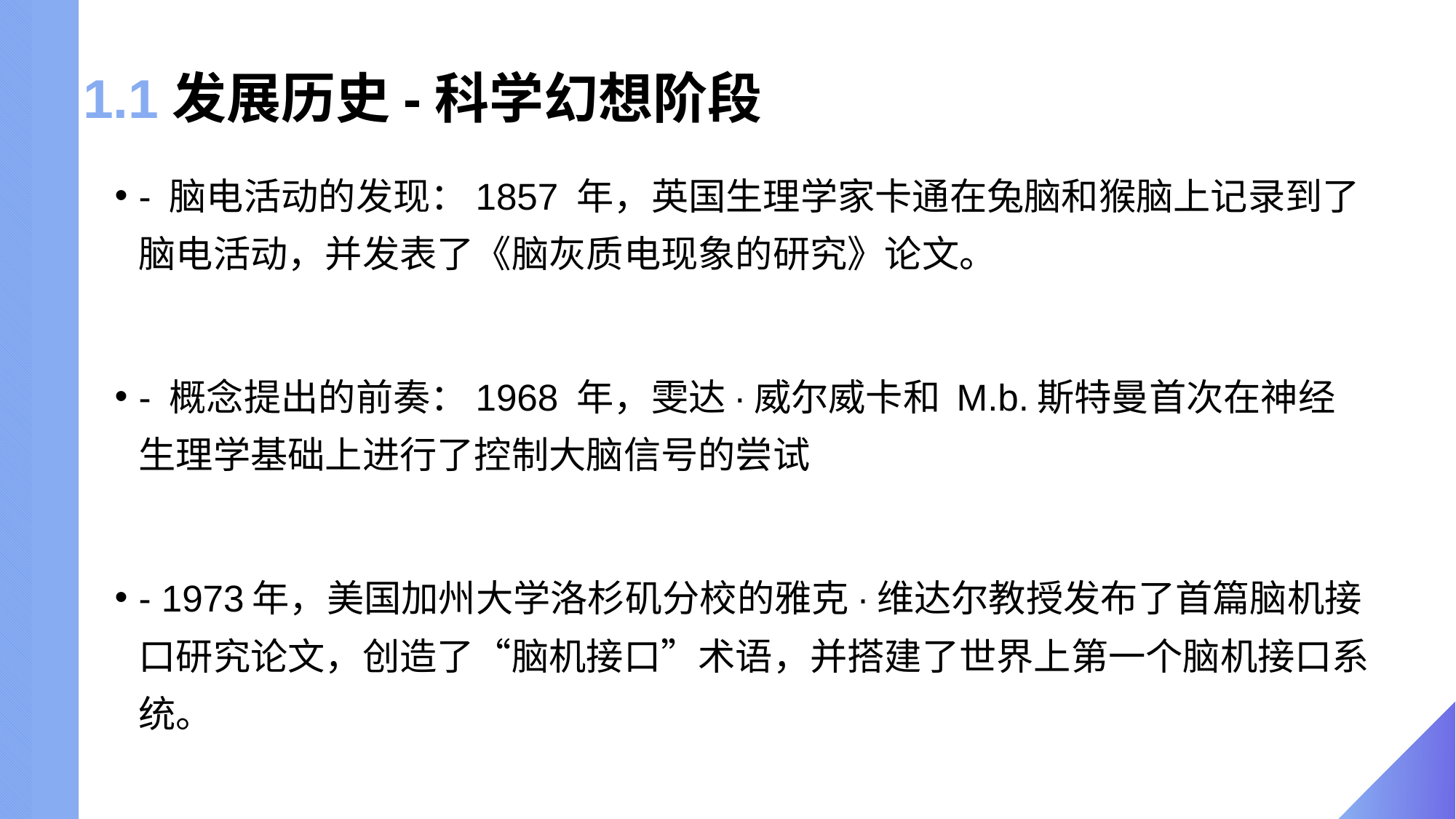

# 1.1发展历史-科学幻想阶段
- 脑电活动的发现：1857 年，英国生理学家卡通在兔脑和猴脑上记录到了脑电活动，并发表了《脑灰质电现象的研究》论文。

- 概念提出的前奏：1968 年，雯达·威尔威卡和 M.b.斯特曼首次在神经生理学基础上进行了控制大脑信号的尝试

- 1973年，美国加州大学洛杉矶分校的雅克·维达尔教授发布了首篇脑机接口研究论文，创造了“脑机接口”术语，并搭建了世界上第一个脑机接口系统。